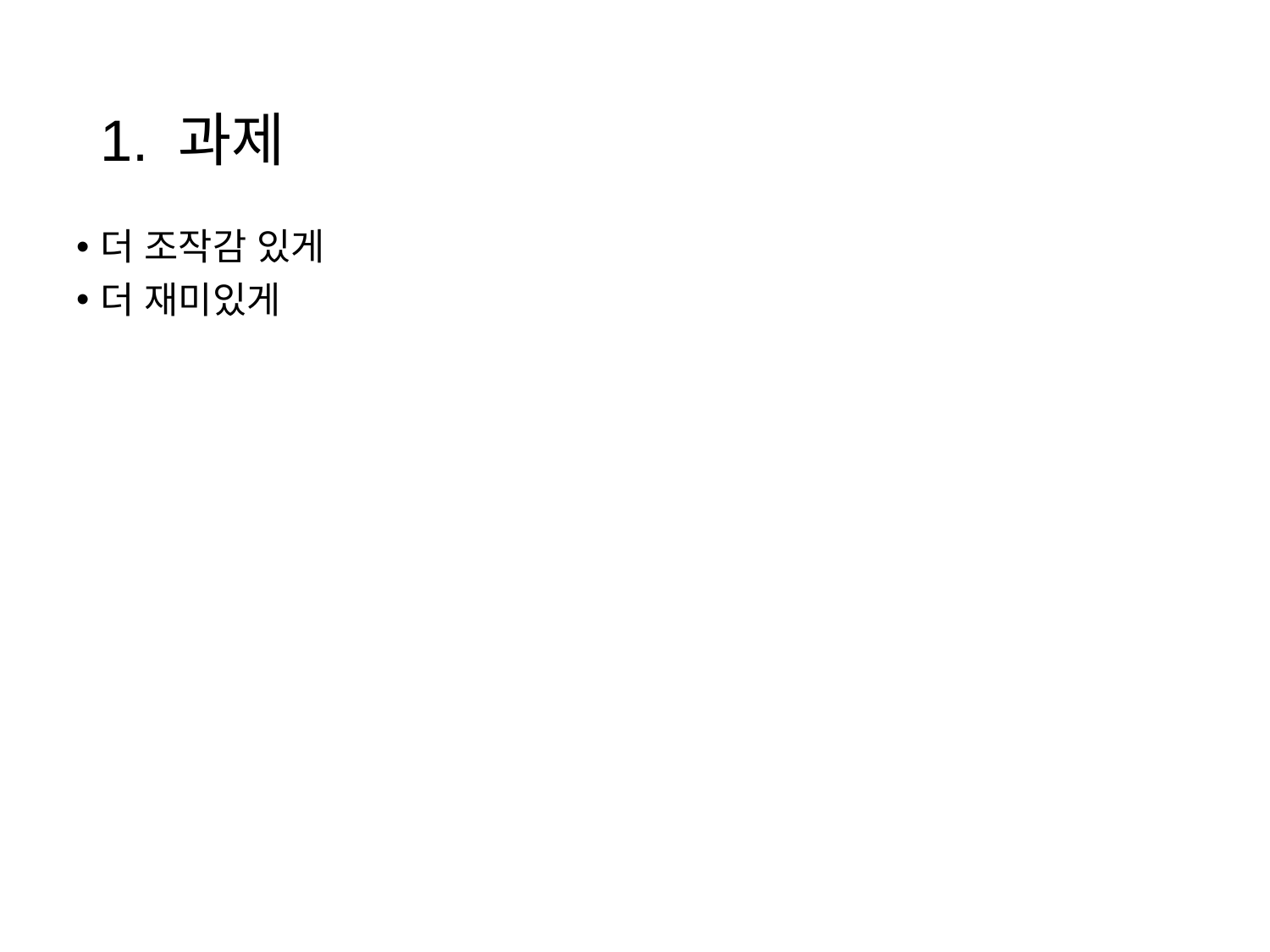

# 1. 과제
더 조작감 있게
더 재미있게